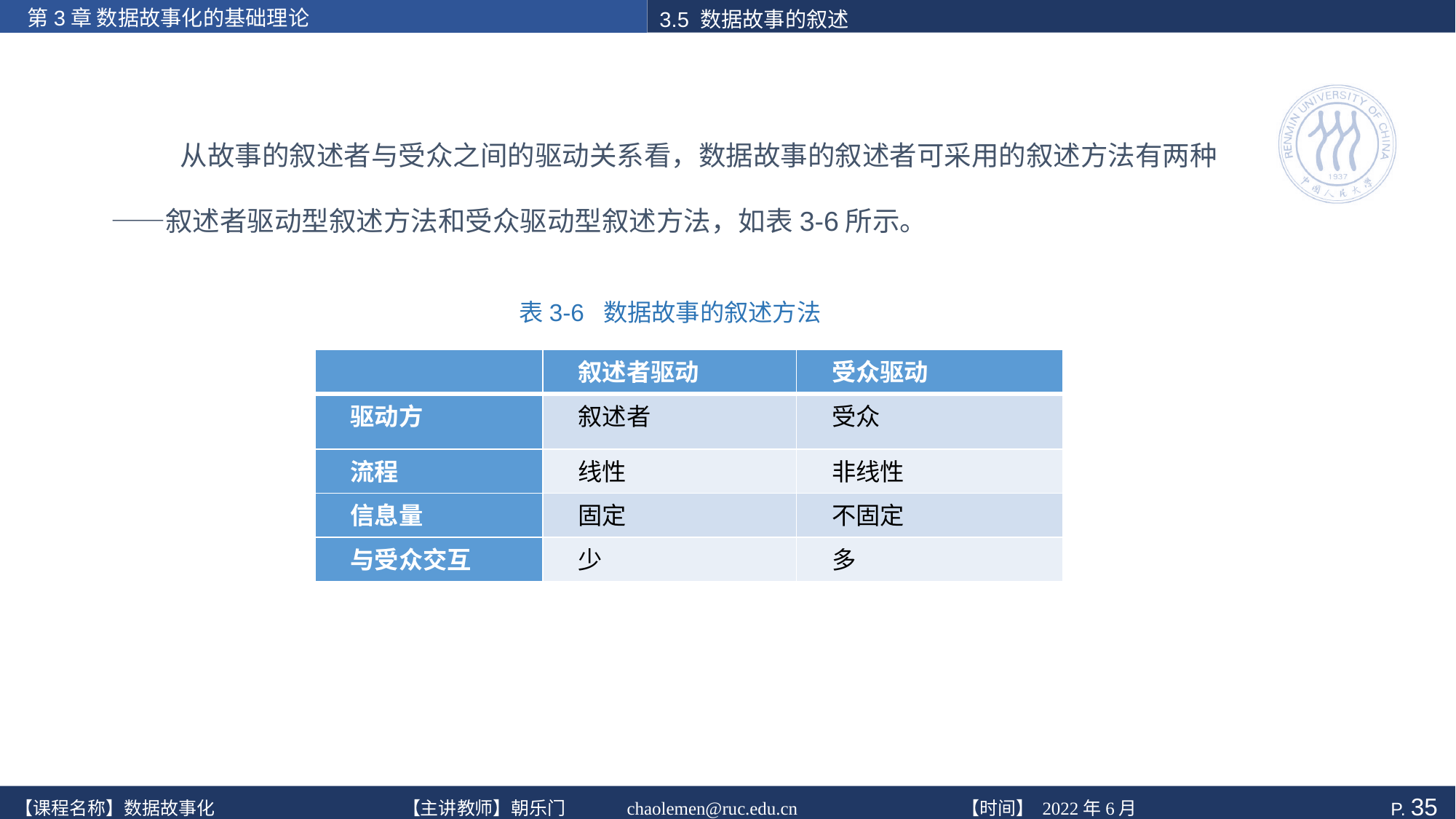

从故事的叙述者与受众之间的驱动关系看，数据故事的叙述者可采用的叙述方法有两种——叙述者驱动型叙述方法和受众驱动型叙述方法，如表3-6所示。
表3-6  数据故事的叙述方法
|  | 叙述者驱动 | 受众驱动 |
| --- | --- | --- |
| 驱动方 | 叙述者 | 受众 |
| 流程 | 线性 | 非线性 |
| 信息量 | 固定 | 不固定 |
| 与受众交互 | 少 | 多 |